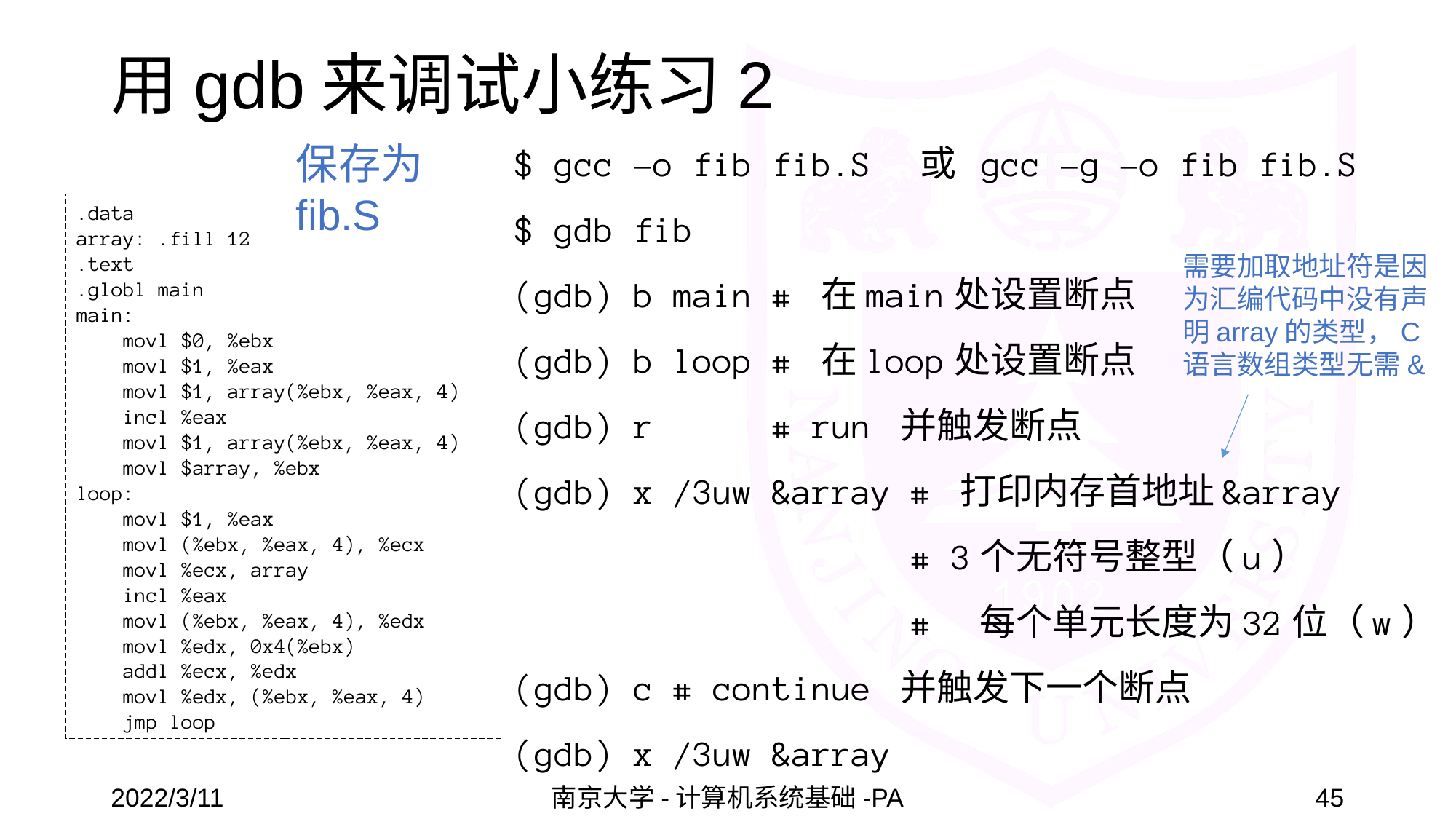

# 用gdb来调试小练习2
$ gcc –o fib fib.S  或  gcc –g –o fib fib.S
$ gdb fib
(gdb) b main # 在main处设置断点
(gdb) b loop # 在loop处设置断点
(gdb) r      # run 并触发断点
(gdb) x /3uw &array # 打印内存首地址&array
                    # 3个无符号整型（u）
                    #  每个单元长度为32位（w）
(gdb) c # continue 并触发下一个断点
(gdb) x /3uw &array
保存为fib.S
.data
array: .fill 12
.text
.globl main
main:
    movl $0, %ebx
    movl $1, %eax
    movl $1, array(%ebx, %eax, 4)
    incl %eax
    movl $1, array(%ebx, %eax, 4)
    movl $array, %ebx
loop:
    movl $1, %eax
    movl (%ebx, %eax, 4), %ecx
    movl %ecx, array
    incl %eax
    movl (%ebx, %eax, 4), %edx
    movl %edx, 0x4(%ebx)
    addl %ecx, %edx
    movl %edx, (%ebx, %eax, 4)
    jmp loop
需要加取地址符是因为汇编代码中没有声明array的类型，C语言数组类型无需&
2022/3/11
南京大学-计算机系统基础-PA
45